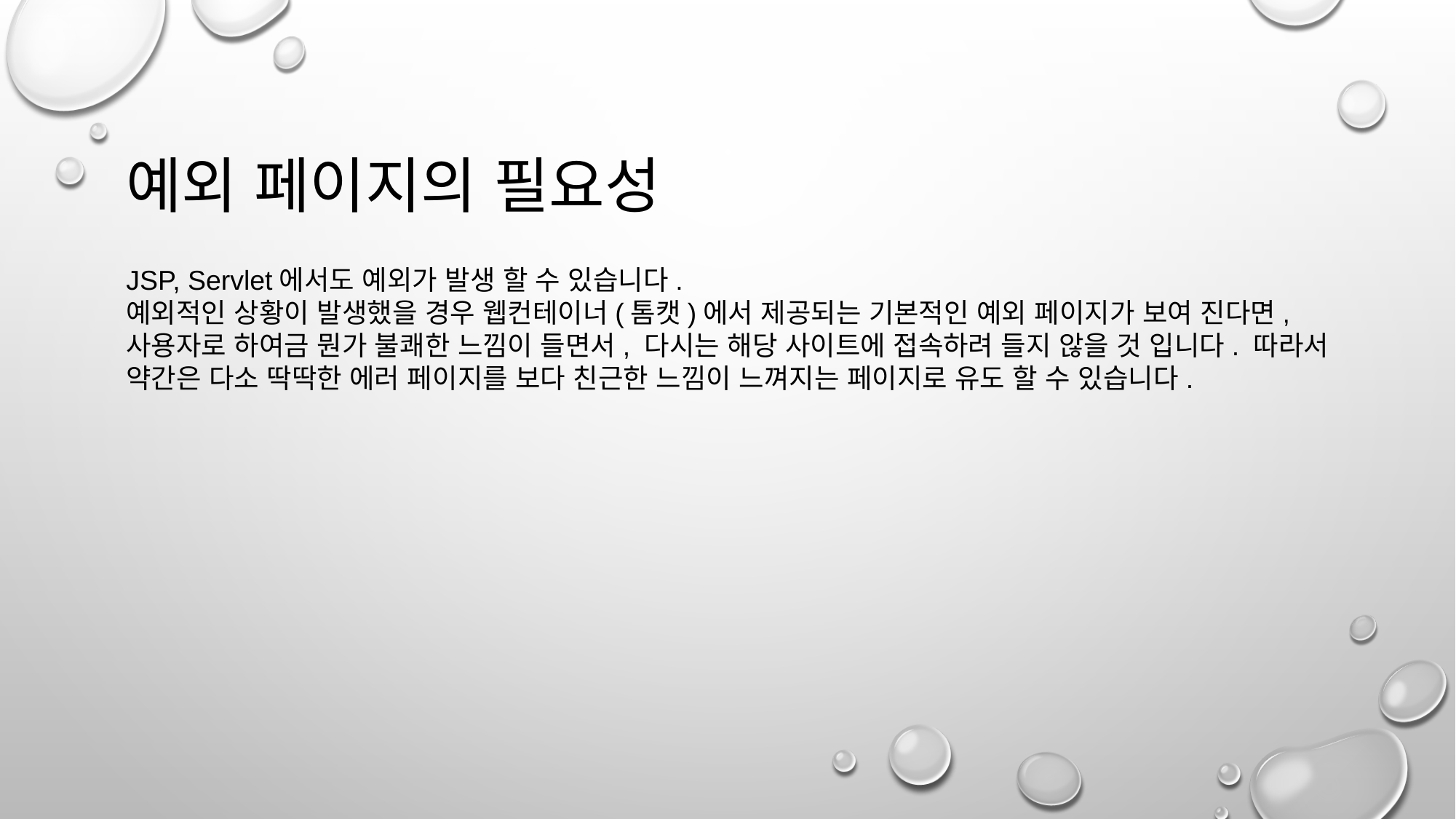

예외 페이지의 필요성
JSP, Servlet에서도 예외가 발생 할 수 있습니다.
예외적인 상황이 발생했을 경우 웹컨테이너(톰캣)에서 제공되는 기본적인 예외 페이지가 보여 진다면, 사용자로 하여금 뭔가 불쾌한 느낌이 들면서, 다시는 해당 사이트에 접속하려 들지 않을 것 입니다. 따라서 약간은 다소 딱딱한 에러 페이지를 보다 친근한 느낌이 느껴지는 페이지로 유도 할 수 있습니다.